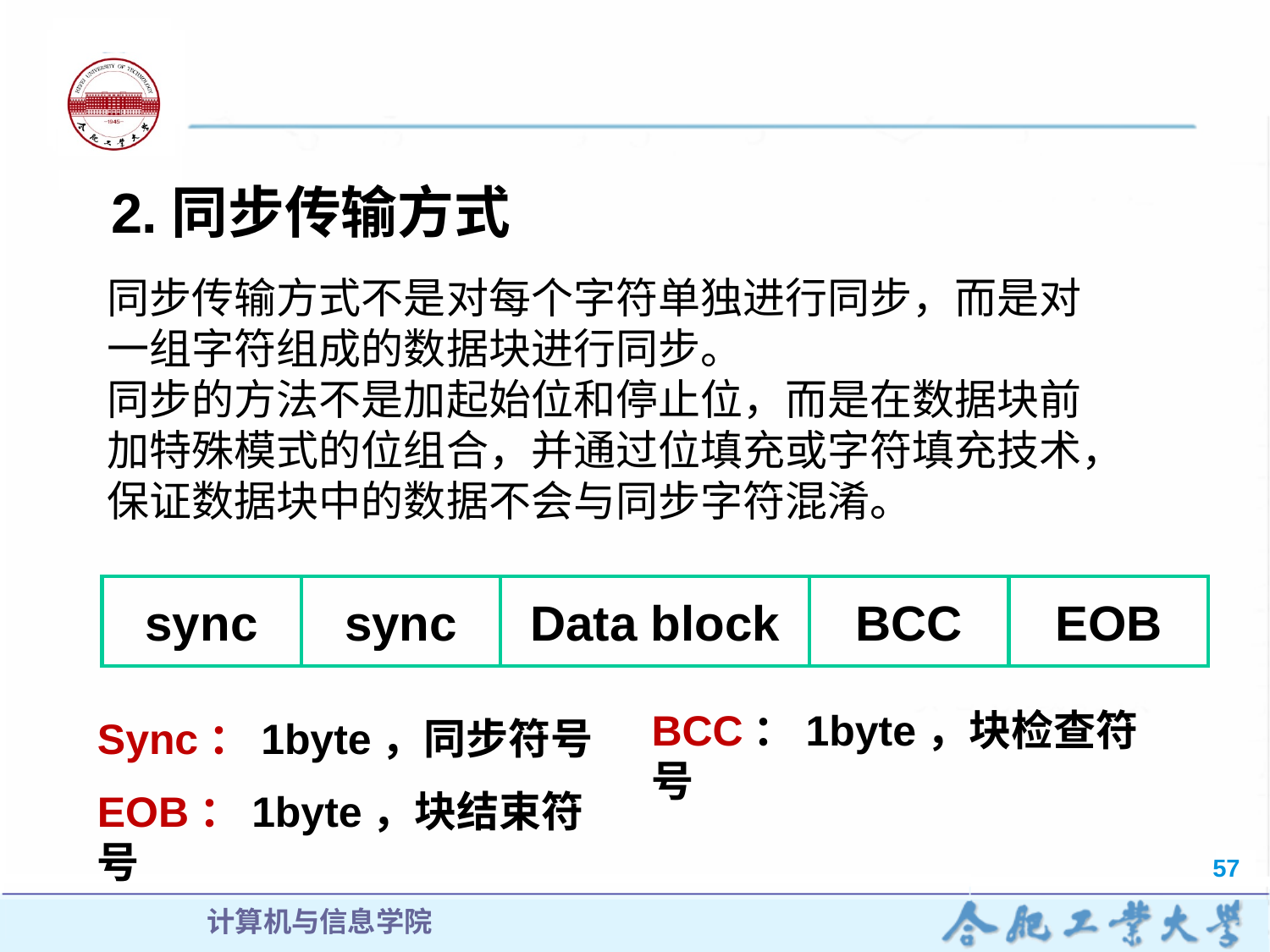

2.同步传输方式
同步传输方式不是对每个字符单独进行同步，而是对一组字符组成的数据块进行同步。
同步的方法不是加起始位和停止位，而是在数据块前加特殊模式的位组合，并通过位填充或字符填充技术，保证数据块中的数据不会与同步字符混淆。
sync
sync
Data block
BCC
EOB
BCC：1byte，块检查符号
Sync：1byte，同步符号
EOB：1byte，块结束符号